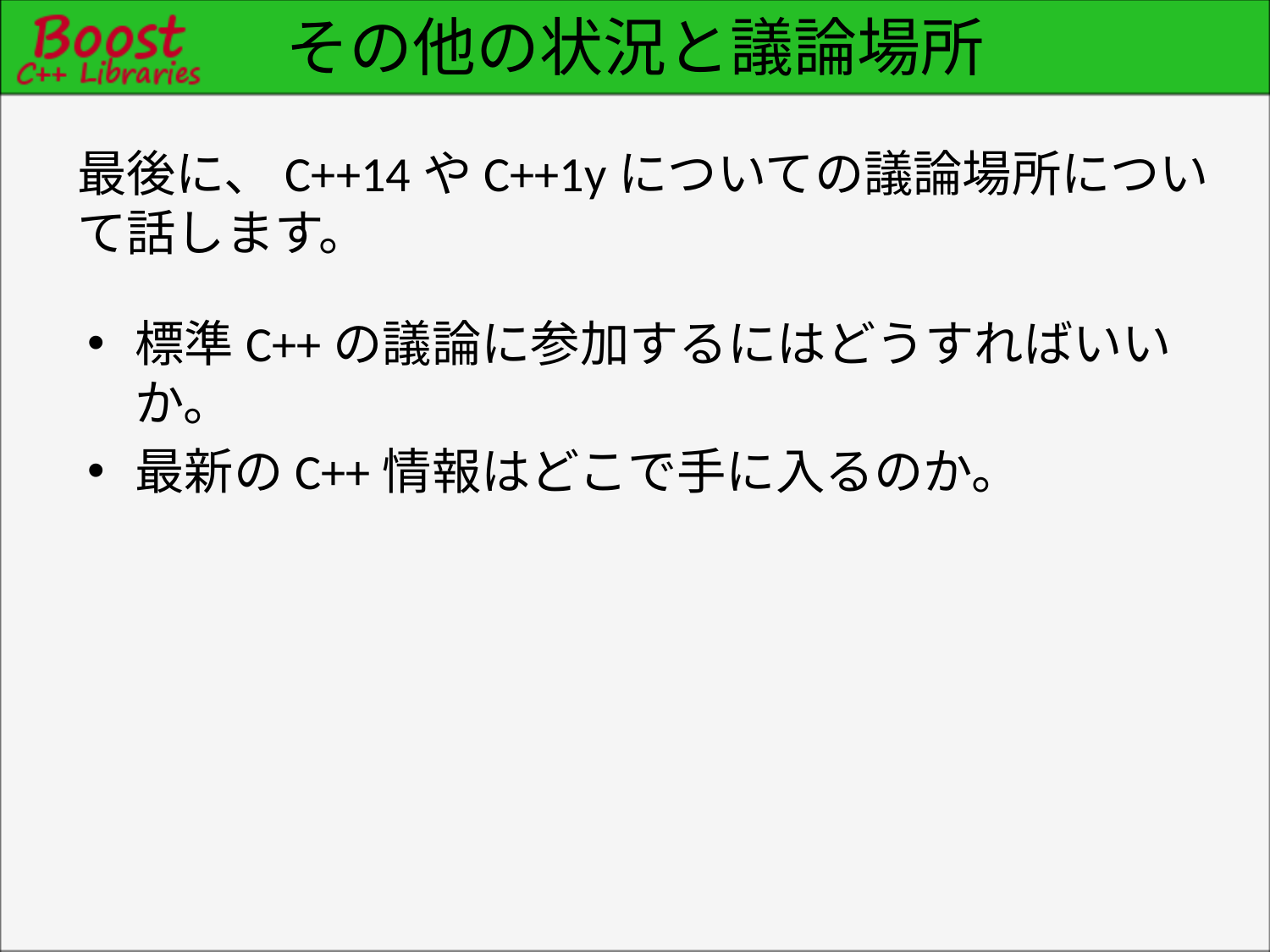

# その他の状況と議論場所
最後に、C++14やC++1yについての議論場所について話します。
標準C++の議論に参加するにはどうすればいいか。
最新のC++情報はどこで手に入るのか。